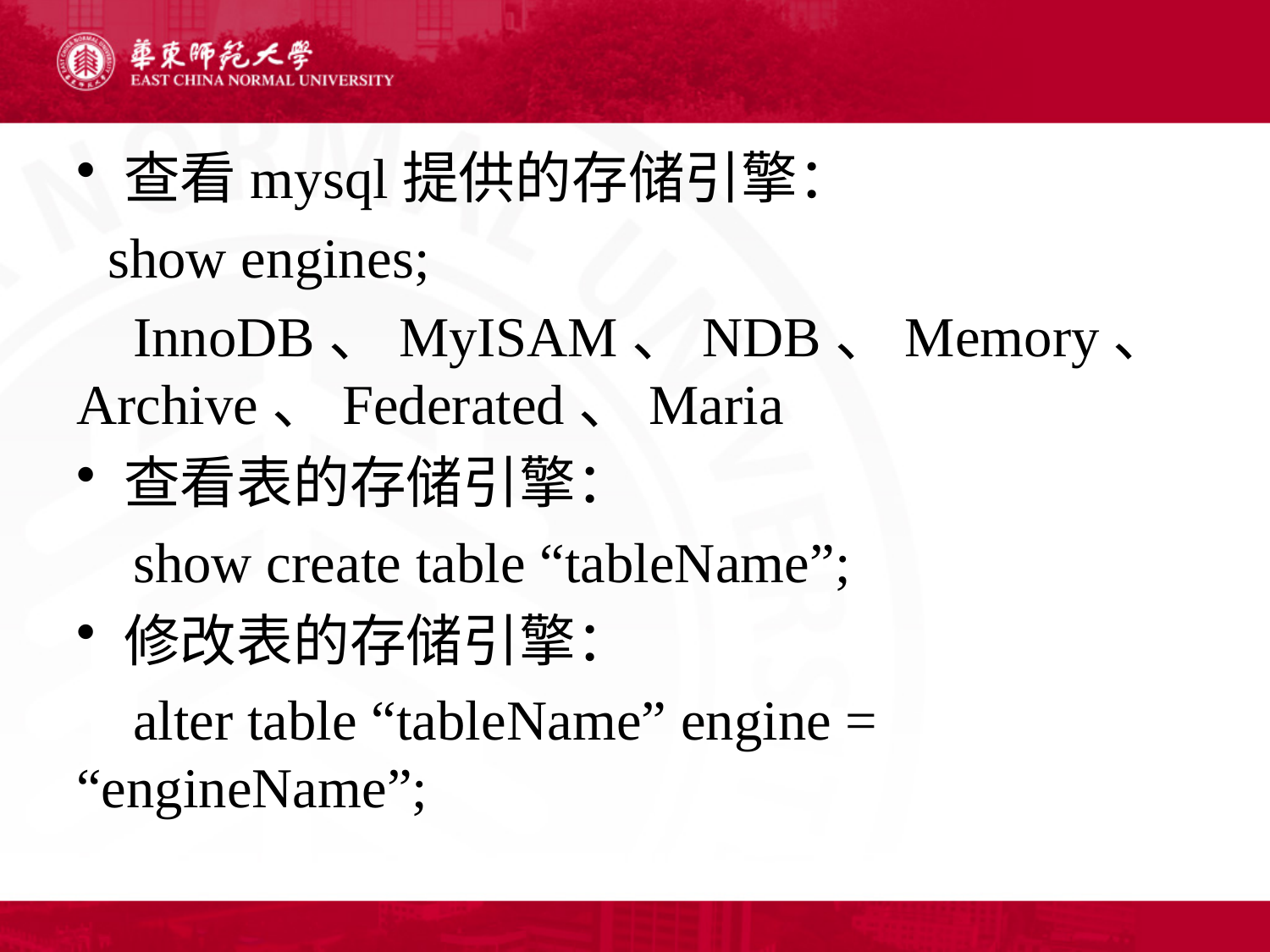

查看mysql提供的存储引擎：
  show engines;
    InnoDB、MyISAM、NDB、Memory、Archive、Federated、Maria
查看表的存储引擎：
    show create table “tableName”;
修改表的存储引擎：
    alter table “tableName” engine = “engineName”;